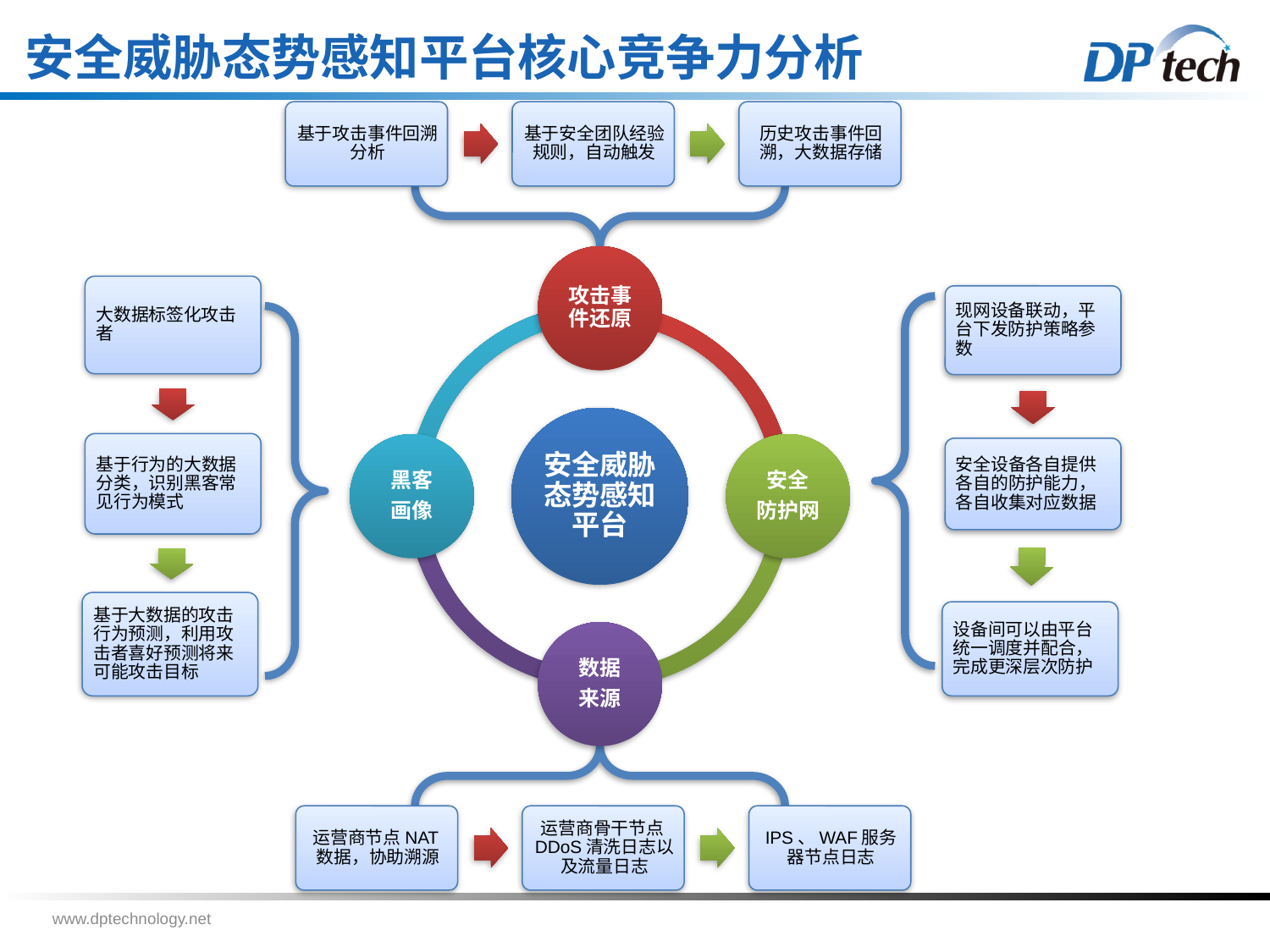

安全威胁态势感知平台核心竞争力分析

基于攻击事件回溯分析

基于安全团队经验规则，自动触发

历史攻击事件回溯，大数据存储
安全威胁态势感知平台
攻击事件还原
安全
防护网
数据
来源
黑客
画像
大数据标签化攻击者

基于行为的大数据分类，识别黑客常见行为模式

基于大数据的攻击行为预测，利用攻击者喜好预测将来可能攻击目标
现网设备联动，平台下发防护策略参数

安全设备各自提供各自的防护能力，各自收集对应数据

设备间可以由平台统一调度并配合，完成更深层次防护

运营商节点NAT数据，协助溯源

运营商骨干节点DDoS清洗日志以及流量日志

IPS、WAF服务器节点日志
www.dptechnology.net